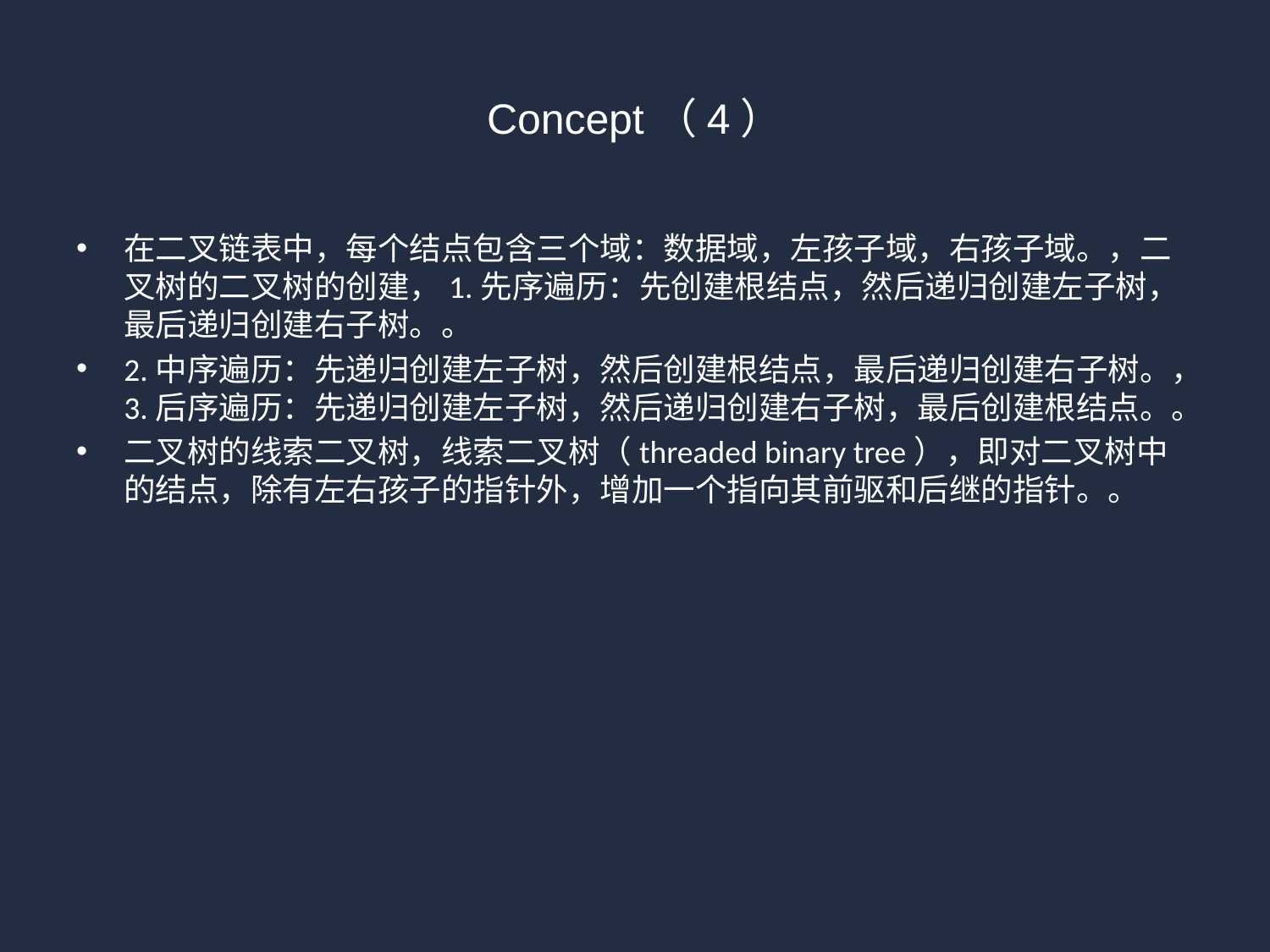

# Concept（4）
在二叉链表中，每个结点包含三个域：数据域，左孩子域，右孩子域。，二叉树的二叉树的创建，1.先序遍历：先创建根结点，然后递归创建左子树，最后递归创建右子树。。
2.中序遍历：先递归创建左子树，然后创建根结点，最后递归创建右子树。，3.后序遍历：先递归创建左子树，然后递归创建右子树，最后创建根结点。。
二叉树的线索二叉树，线索二叉树（threaded binary tree），即对二叉树中的结点，除有左右孩子的指针外，增加一个指向其前驱和后继的指针。。